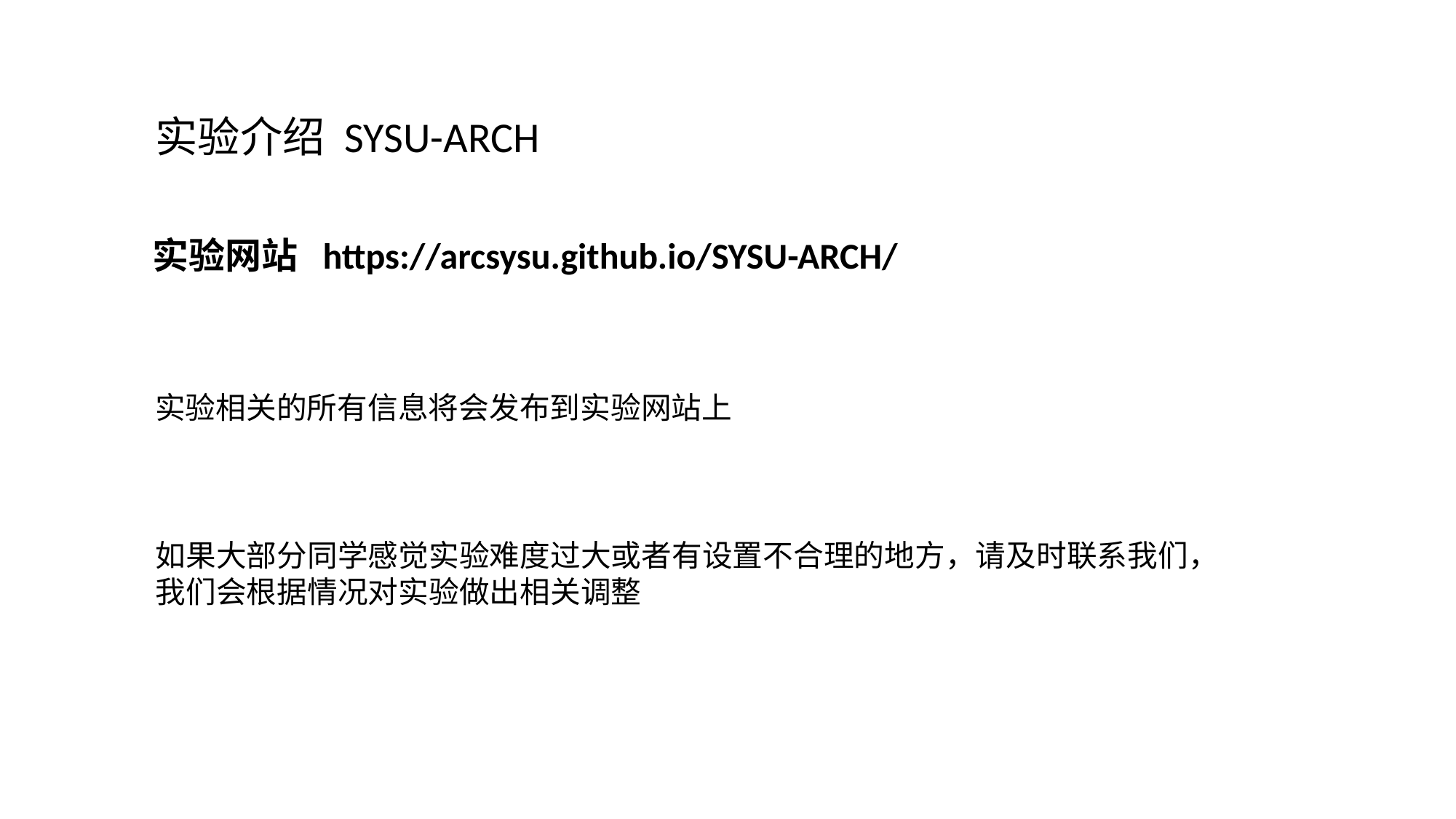

实验介绍 SYSU-ARCH
实验网站  https://arcsysu.github.io/SYSU-ARCH/
实验相关的所有信息将会发布到实验网站上
如果大部分同学感觉实验难度过大或者有设置不合理的地方，请及时联系我们，我们会根据情况对实验做出相关调整